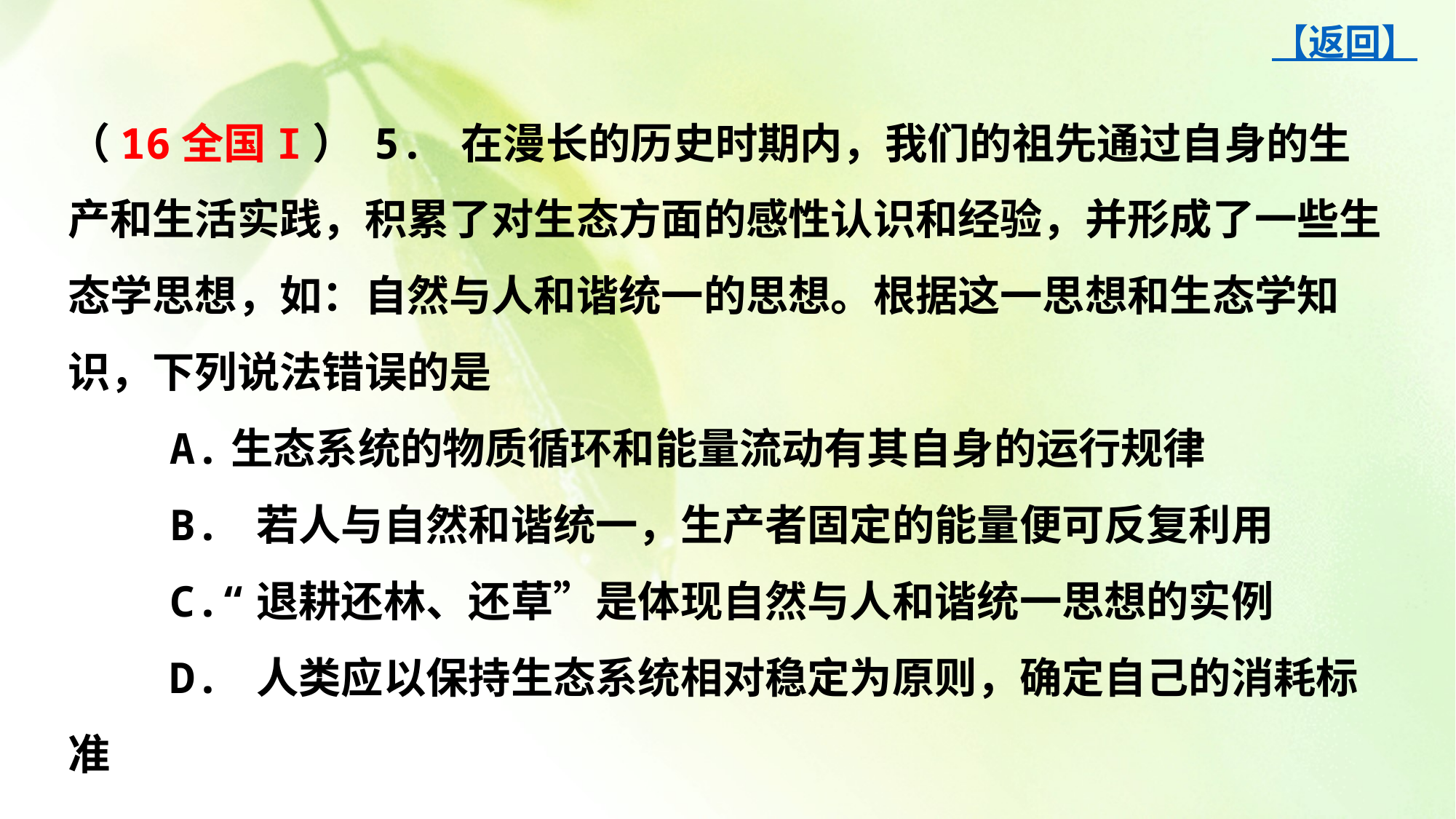

【返回】
（16全国I） 5. 在漫长的历史时期内，我们的祖先通过自身的生产和生活实践，积累了对生态方面的感性认识和经验，并形成了一些生态学思想，如：自然与人和谐统一的思想。根据这一思想和生态学知识，下列说法错误的是
    A.生态系统的物质循环和能量流动有其自身的运行规律
    B. 若人与自然和谐统一，生产者固定的能量便可反复利用
    C.“退耕还林、还草”是体现自然与人和谐统一思想的实例
    D. 人类应以保持生态系统相对稳定为原则，确定自己的消耗标准